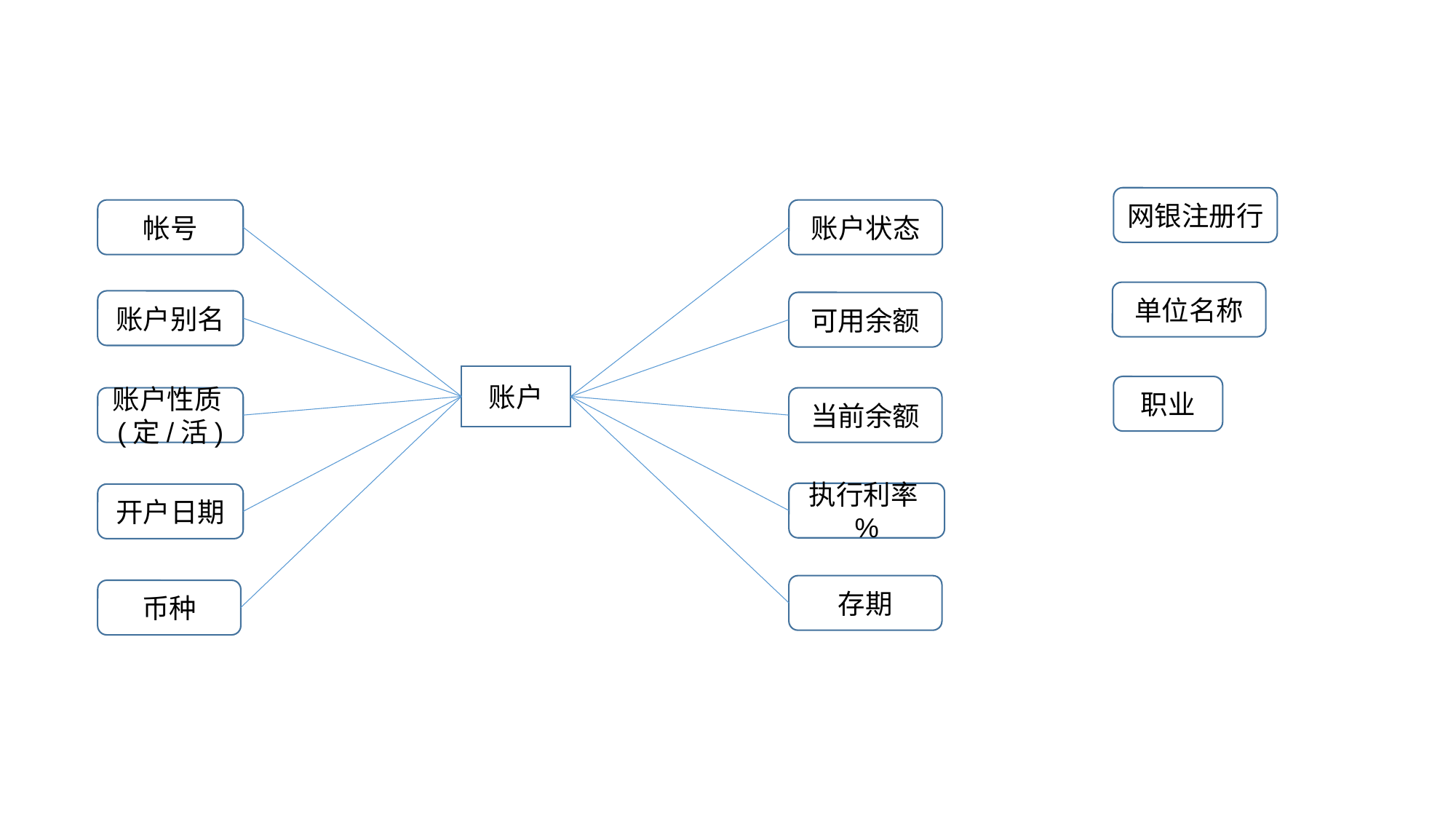

网银注册行
帐号
账户状态
单位名称
账户别名
可用余额
账户
职业
账户性质(定/活)
当前余额
执行利率%
开户日期
存期
币种